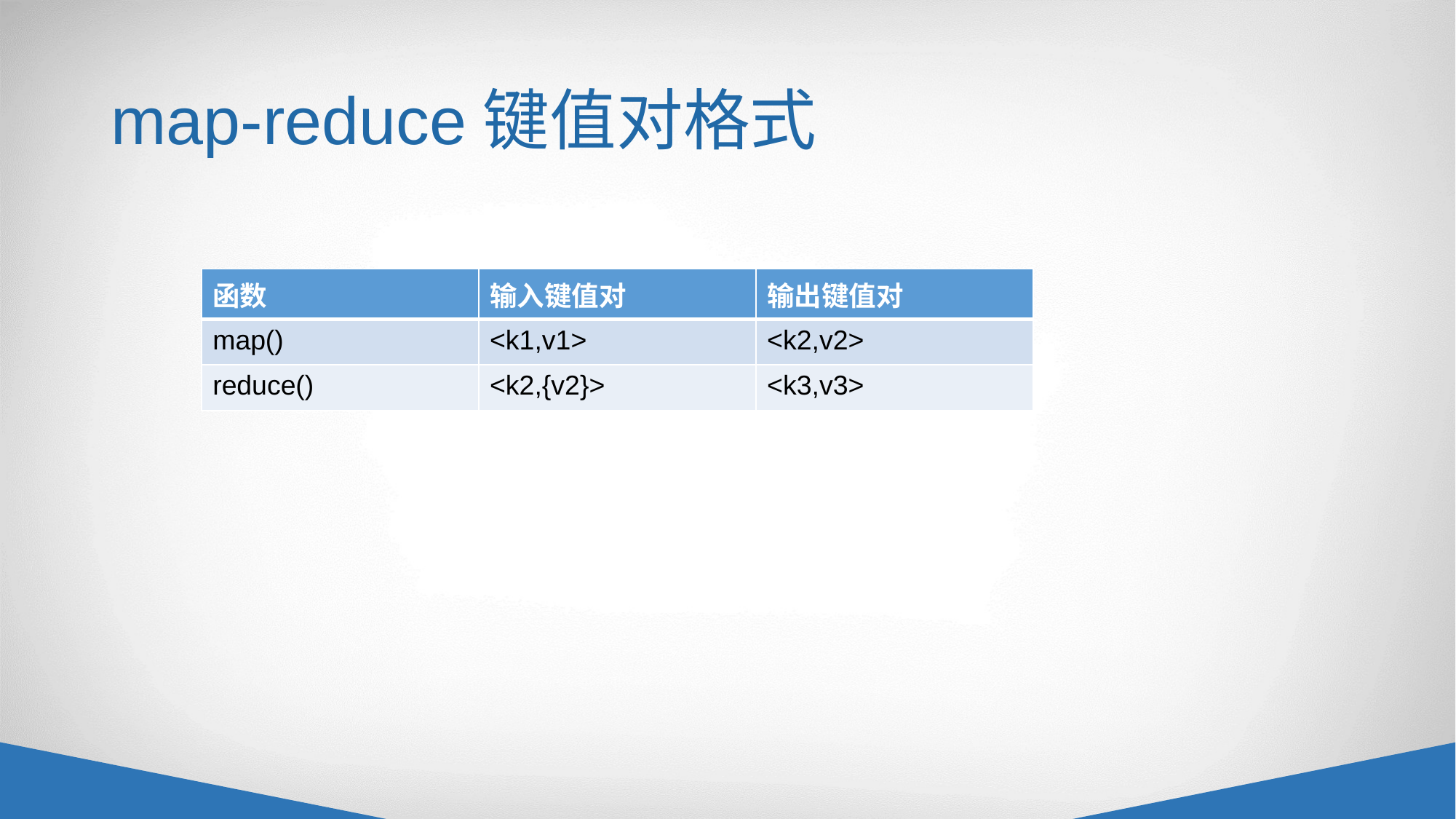

# map-reduce键值对格式
| 函数 | 输入键值对 | 输出键值对 |
| --- | --- | --- |
| map() | <k1,v1> | <k2,v2> |
| reduce() | <k2,{v2}> | <k3,v3> |